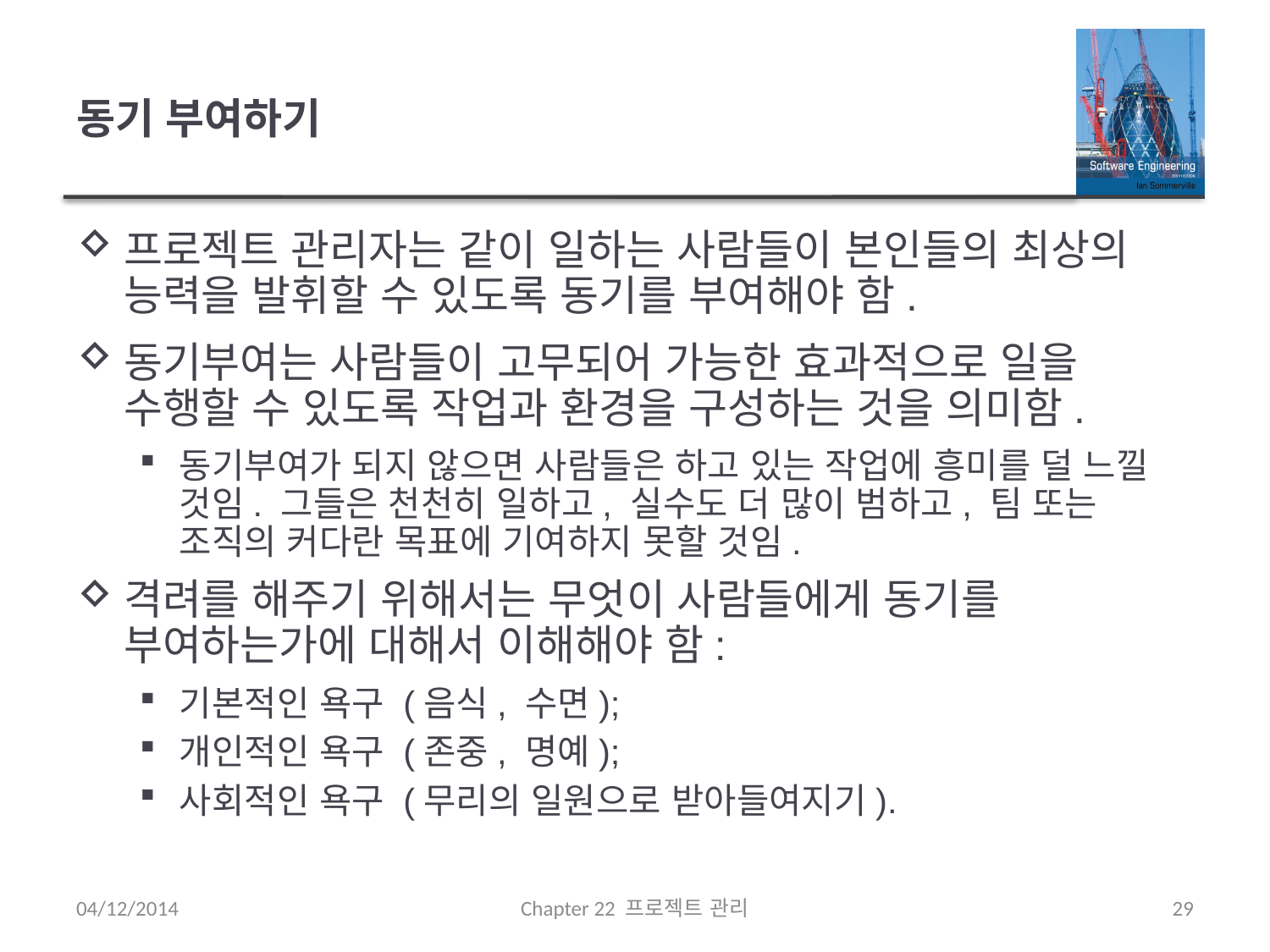

# 동기 부여하기
프로젝트 관리자는 같이 일하는 사람들이 본인들의 최상의 능력을 발휘할 수 있도록 동기를 부여해야 함.
동기부여는 사람들이 고무되어 가능한 효과적으로 일을 수행할 수 있도록 작업과 환경을 구성하는 것을 의미함.
동기부여가 되지 않으면 사람들은 하고 있는 작업에 흥미를 덜 느낄 것임. 그들은 천천히 일하고, 실수도 더 많이 범하고, 팀 또는 조직의 커다란 목표에 기여하지 못할 것임.
격려를 해주기 위해서는 무엇이 사람들에게 동기를 부여하는가에 대해서 이해해야 함:
기본적인 욕구 (음식, 수면);
개인적인 욕구 (존중, 명예);
사회적인 욕구 (무리의 일원으로 받아들여지기).

04/12/2014
Chapter 22 프로젝트 관리
29